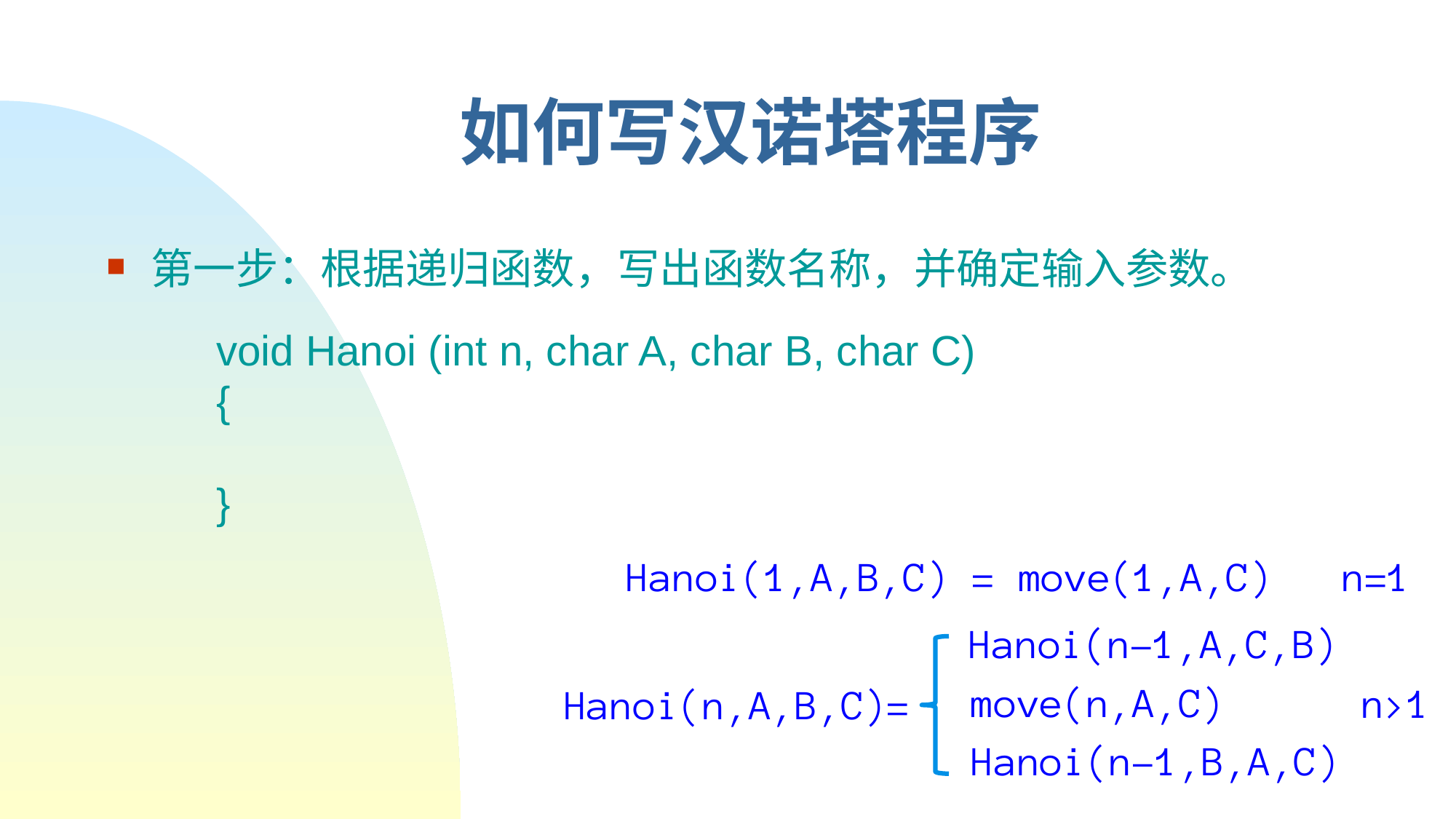

# 如何写汉诺塔程序
第一步：根据递归函数，写出函数名称，并确定输入参数。
void Hanoi (int n, char A, char B, char C)
{

}
Hanoi(1,A,B,C) = move(1,A,C)   n=1
Hanoi(n-1,A,C,B)

move(n,A,C)
n>1
Hanoi(n,A,B,C)=
Hanoi(n-1,B,A,C)